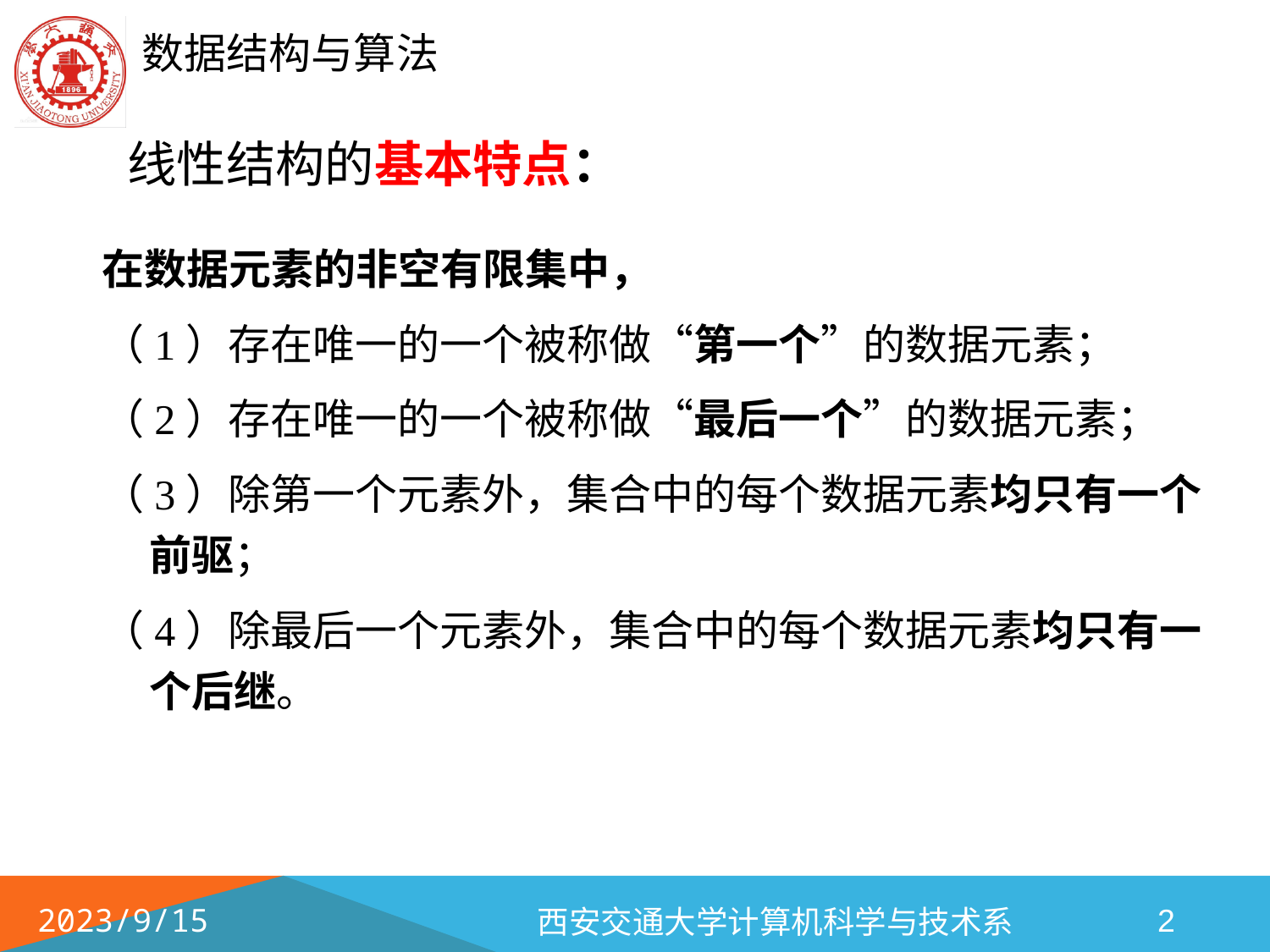

# 线性结构的基本特点：
在数据元素的非空有限集中，
（1）存在唯一的一个被称做“第一个”的数据元素；
（2）存在唯一的一个被称做“最后一个”的数据元素；
（3）除第一个元素外，集合中的每个数据元素均只有一个前驱；
（4）除最后一个元素外，集合中的每个数据元素均只有一个后继。